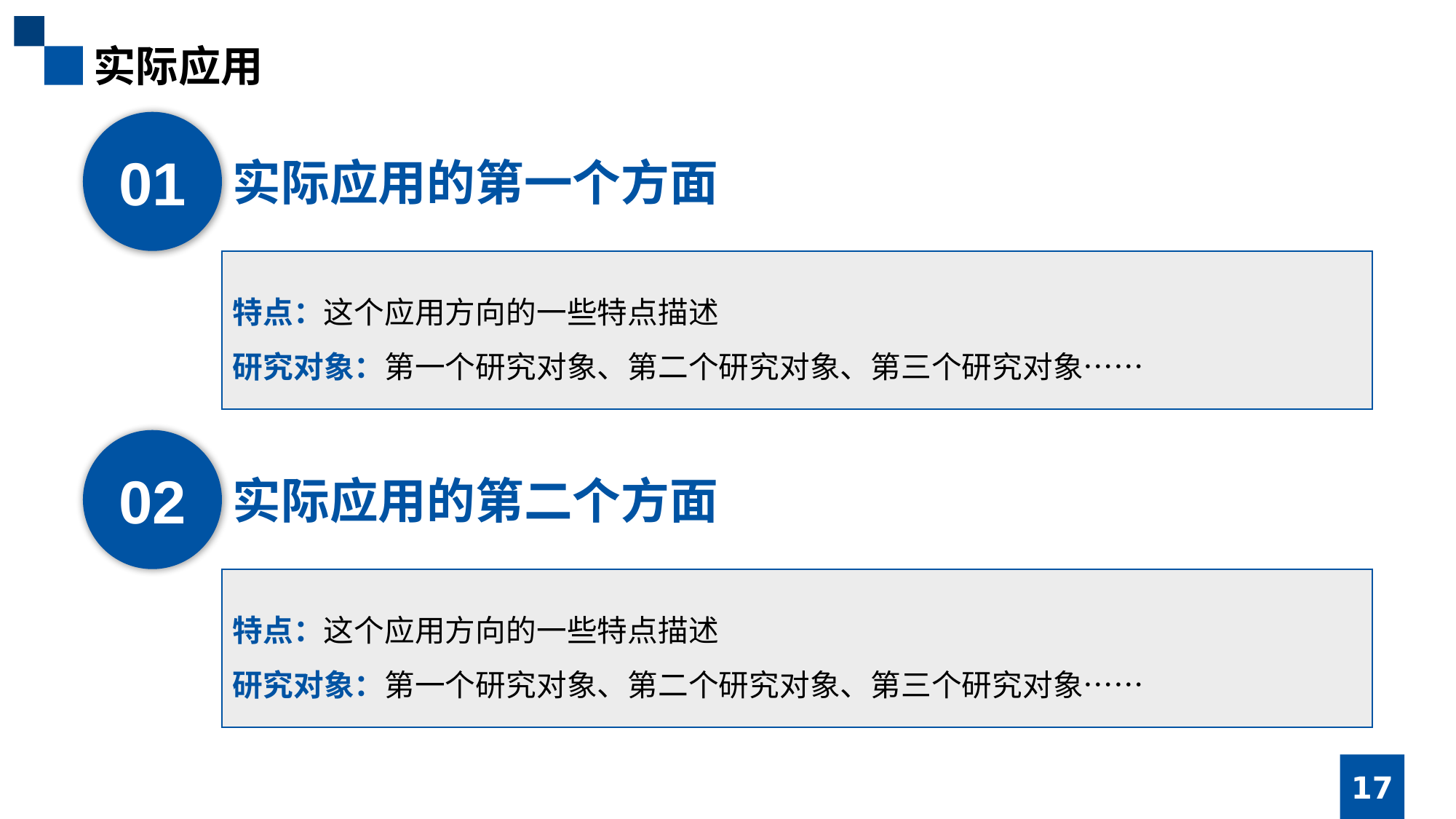

实际应用
01
实际应用的第一个方面

特点：这个应用方向的一些特点描述
研究对象：第一个研究对象、第二个研究对象、第三个研究对象……
02
实际应用的第二个方面

特点：这个应用方向的一些特点描述
研究对象：第一个研究对象、第二个研究对象、第三个研究对象……
17